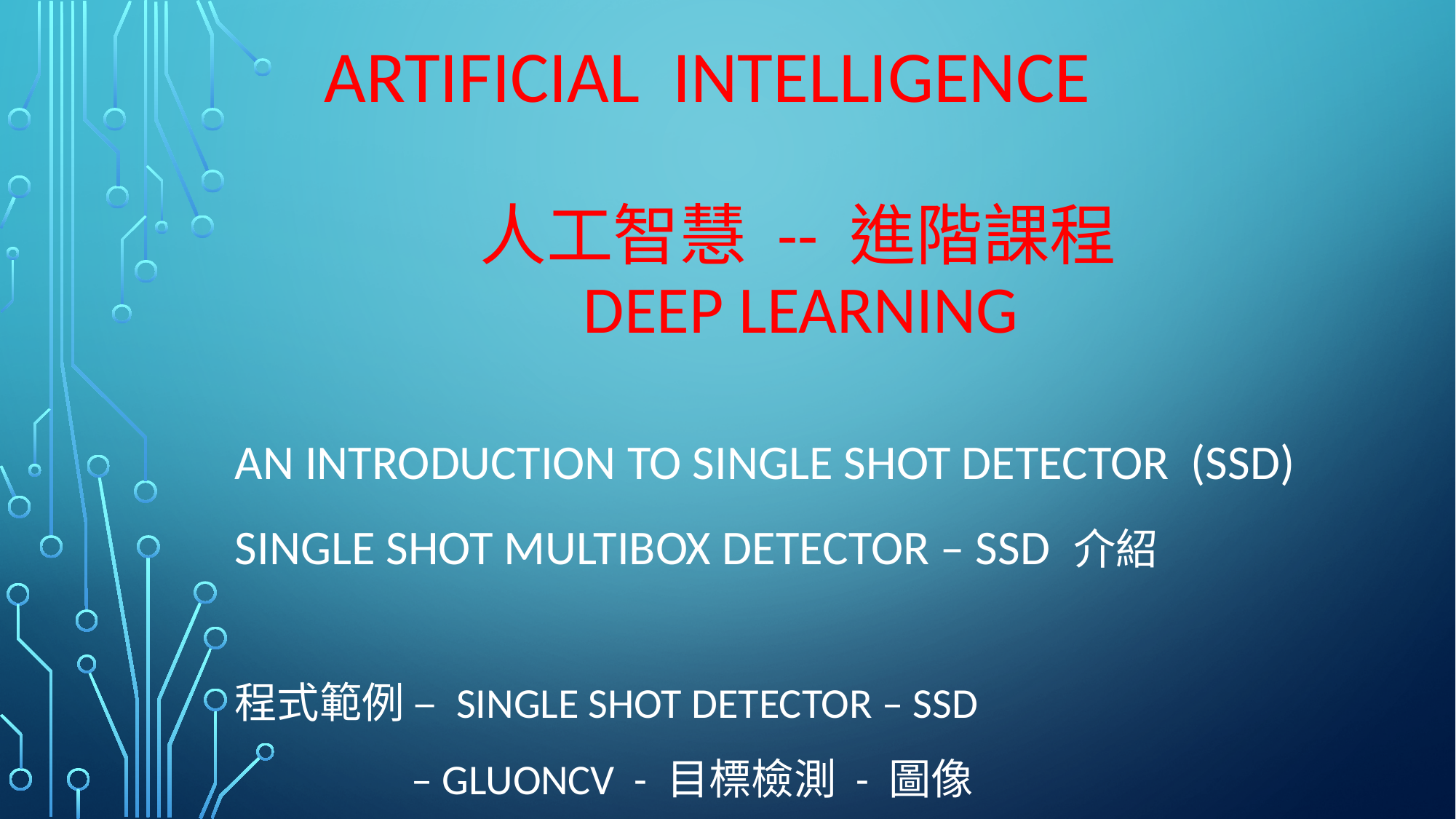

# Artificial  Intelligence 人工智慧 -- 進階課程 Deep Learning
An Introduction to Single Shot Detector  (SSD)
Single Shot MultiBox Detector – SSD 介紹

程式範例 – Single Shot Detector – SSD
	       – GluonCV  - 目標檢測 - 圖像